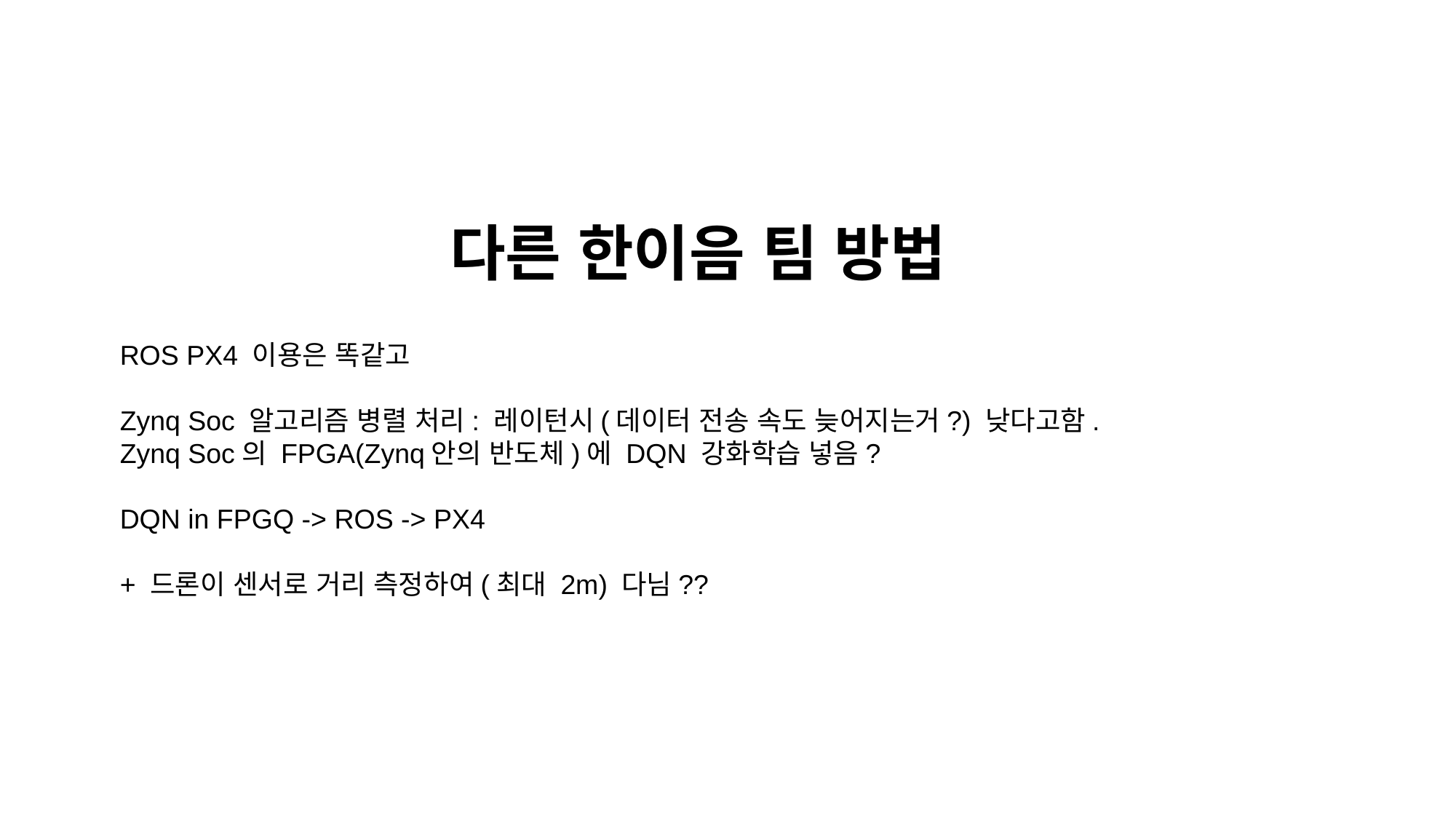

다른 한이음 팀 방법
ROS PX4 이용은 똑같고

Zynq Soc 알고리즘 병렬 처리: 레이턴시(데이터 전송 속도 늦어지는거?) 낮다고함.
Zynq Soc의 FPGA(Zynq안의 반도체)에 DQN 강화학습 넣음?

DQN in FPGQ -> ROS -> PX4

+ 드론이 센서로 거리 측정하여(최대 2m) 다님??